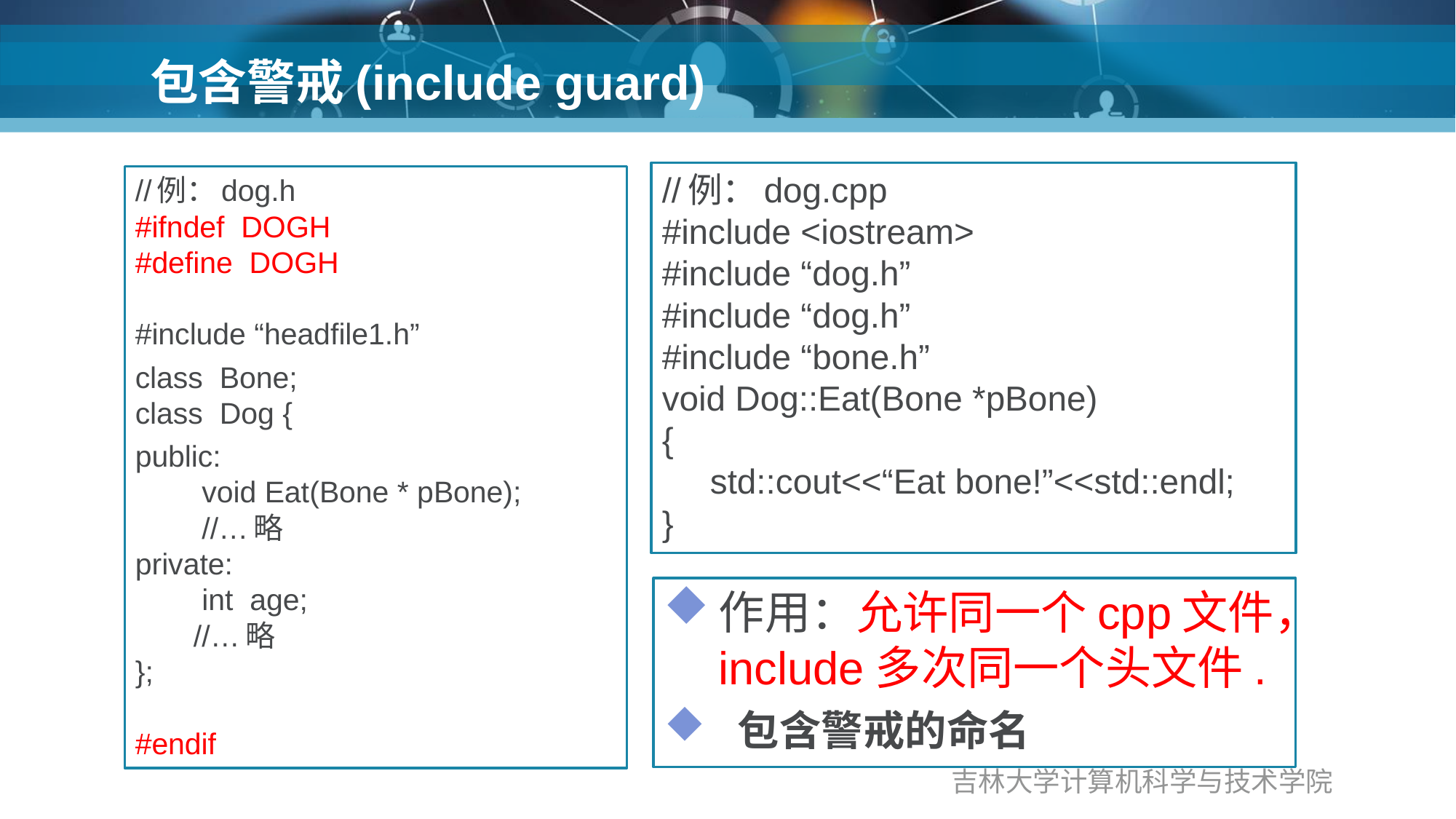

# 包含警戒(include guard)
//例：dog.cpp
#include <iostream>
#include “dog.h”
#include “dog.h”
#include “bone.h”
void Dog::Eat(Bone *pBone)
{
     std::cout<<“Eat bone!”<<std::endl;
}
//例：dog.h
#ifndef  DOGH
#define  DOGH
#include “headfile1.h”
class  Bone;
class  Dog {
public:
        void Eat(Bone * pBone);
        //…略
private:
        int  age;
       //…略
};
#endif
作用：允许同一个cpp文件，include多次同一个头文件.
 包含警戒的命名
吉林大学计算机科学与技术学院